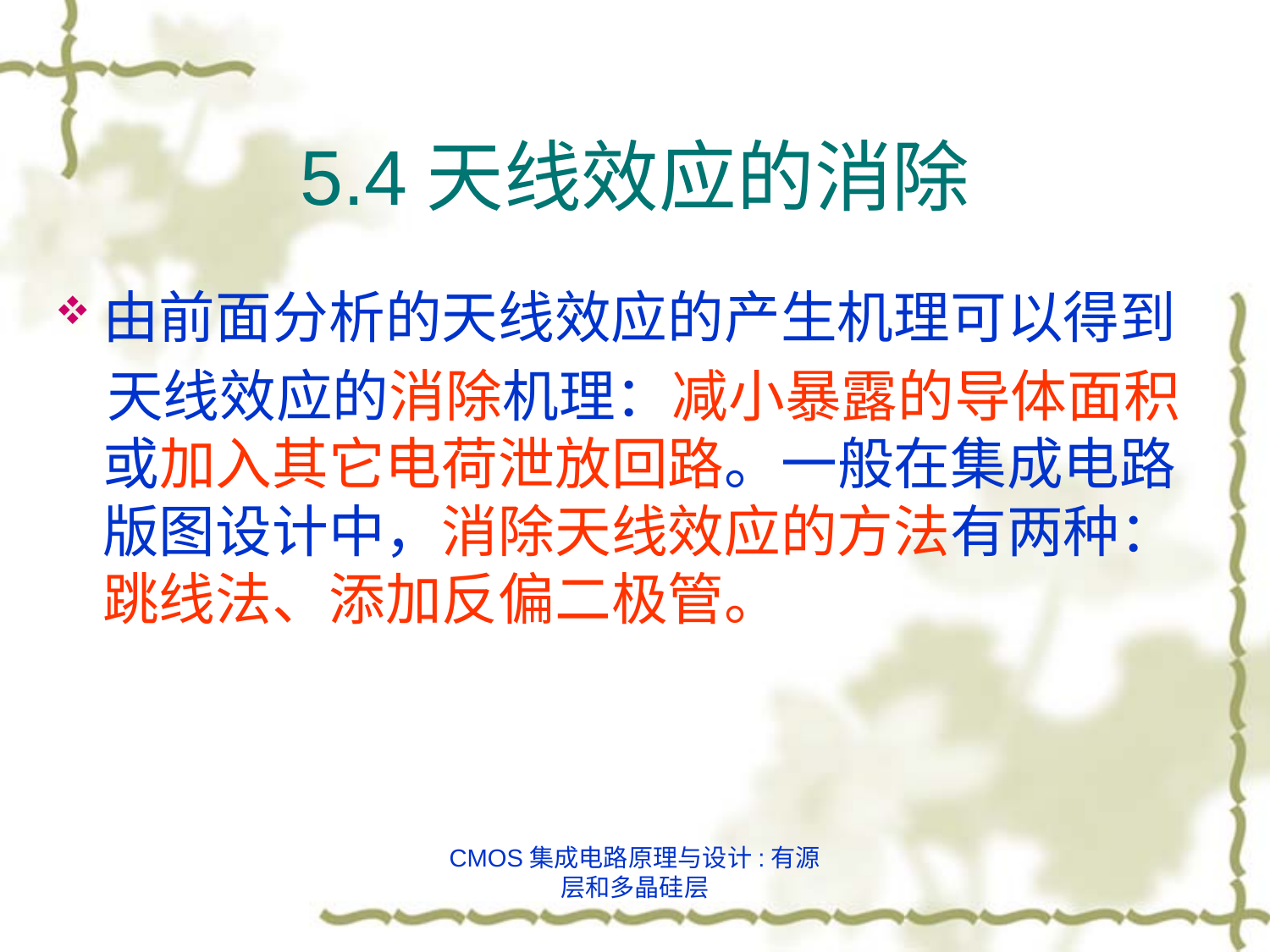

# 5.4天线效应的消除
由前面分析的天线效应的产生机理可以得到
   天线效应的消除机理：减小暴露的导体面积或加入其它电荷泄放回路。一般在集成电路版图设计中，消除天线效应的方法有两种：跳线法、添加反偏二极管。
CMOS集成电路原理与设计:有源层和多晶硅层
29